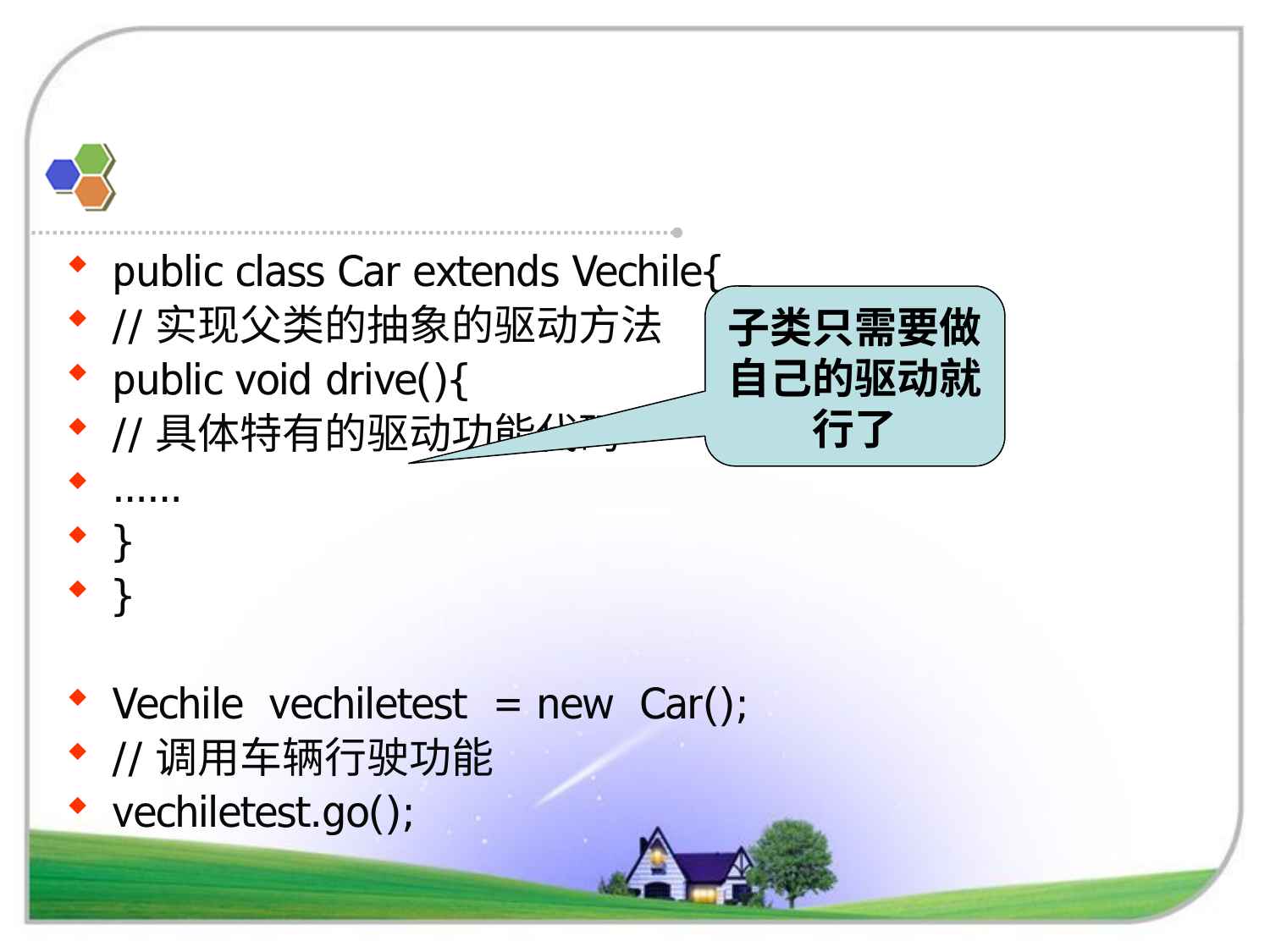

#
public class Car extends Vechile{
//实现父类的抽象的驱动方法
public void drive(){
//具体特有的驱动功能代码
……
}
}

Vechile  vechiletest  = new  Car();
//调用车辆行驶功能
vechiletest.go();
子类只需要做自己的驱动就行了